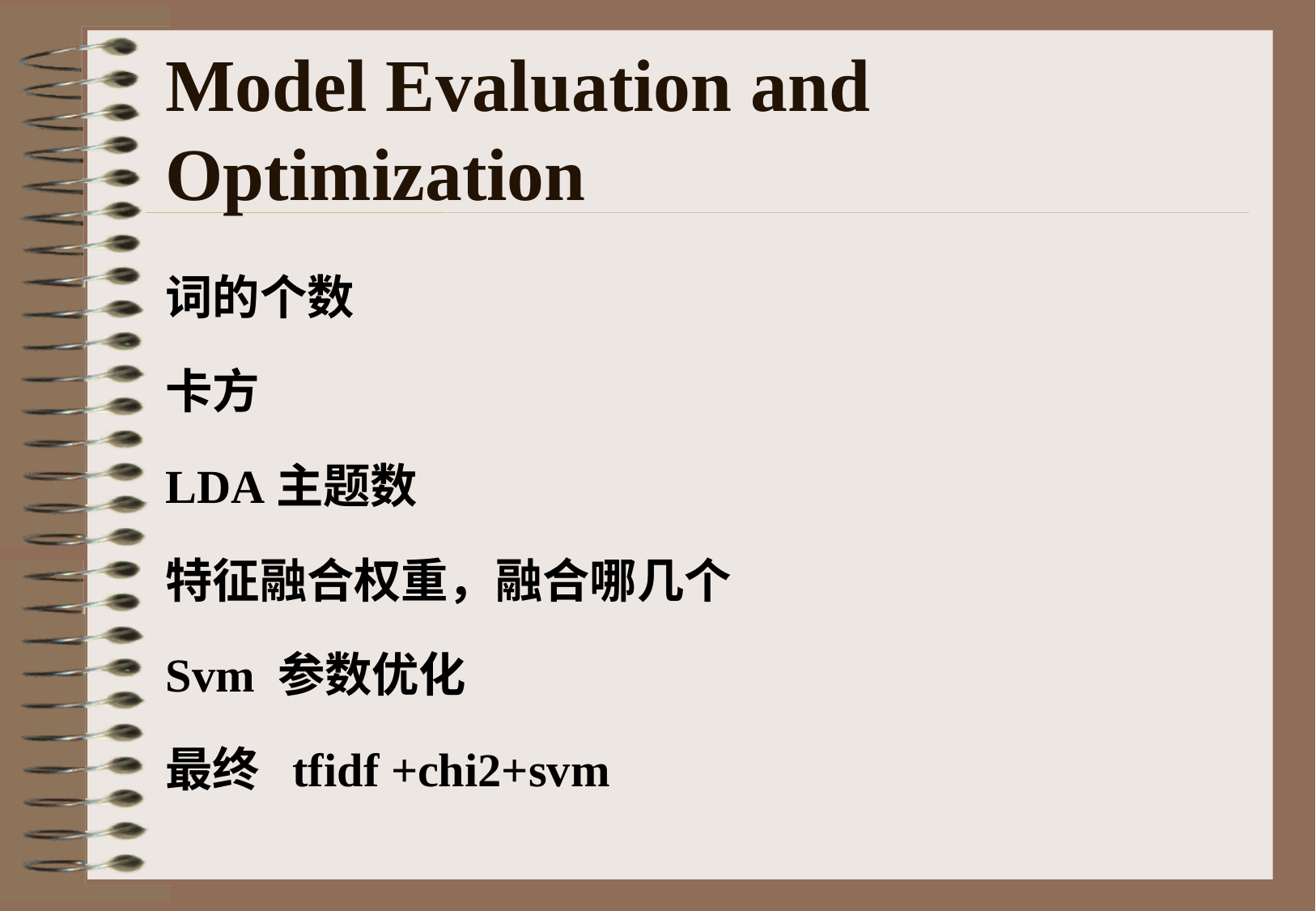

# Model Evaluation and Optimization
词的个数
卡方
LDA主题数
特征融合权重，融合哪几个
Svm 参数优化
最终  tfidf +chi2+svm